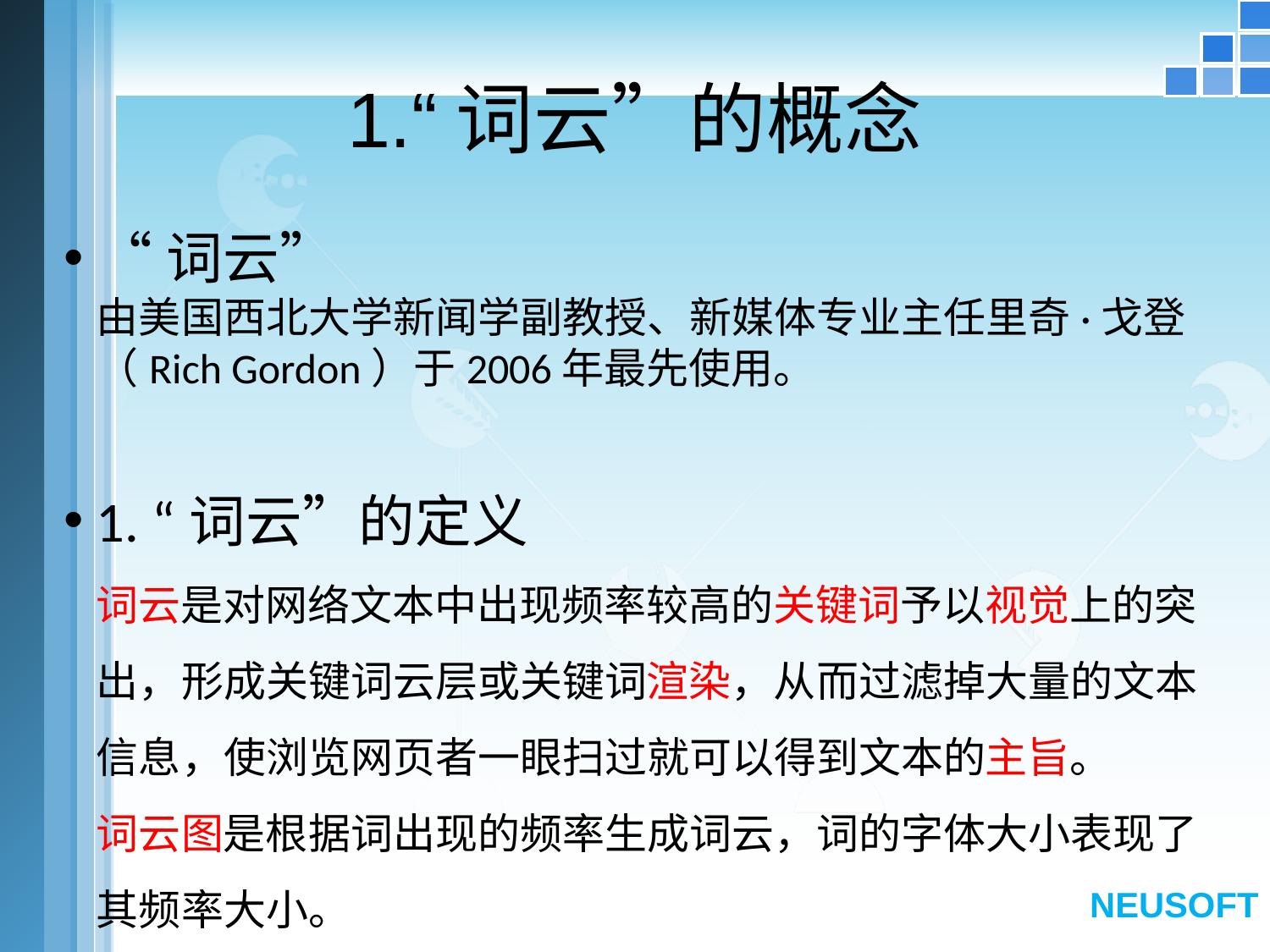

# 1.“词云”的概念
“词云”
由美国西北大学新闻学副教授、新媒体专业主任里奇·戈登（Rich Gordon）于2006年最先使用。
1. “词云”的定义
词云是对网络文本中出现频率较高的关键词予以视觉上的突出，形成关键词云层或关键词渲染，从而过滤掉大量的文本信息，使浏览网页者一眼扫过就可以得到文本的主旨。
词云图是根据词出现的频率生成词云，词的字体大小表现了其频率大小。